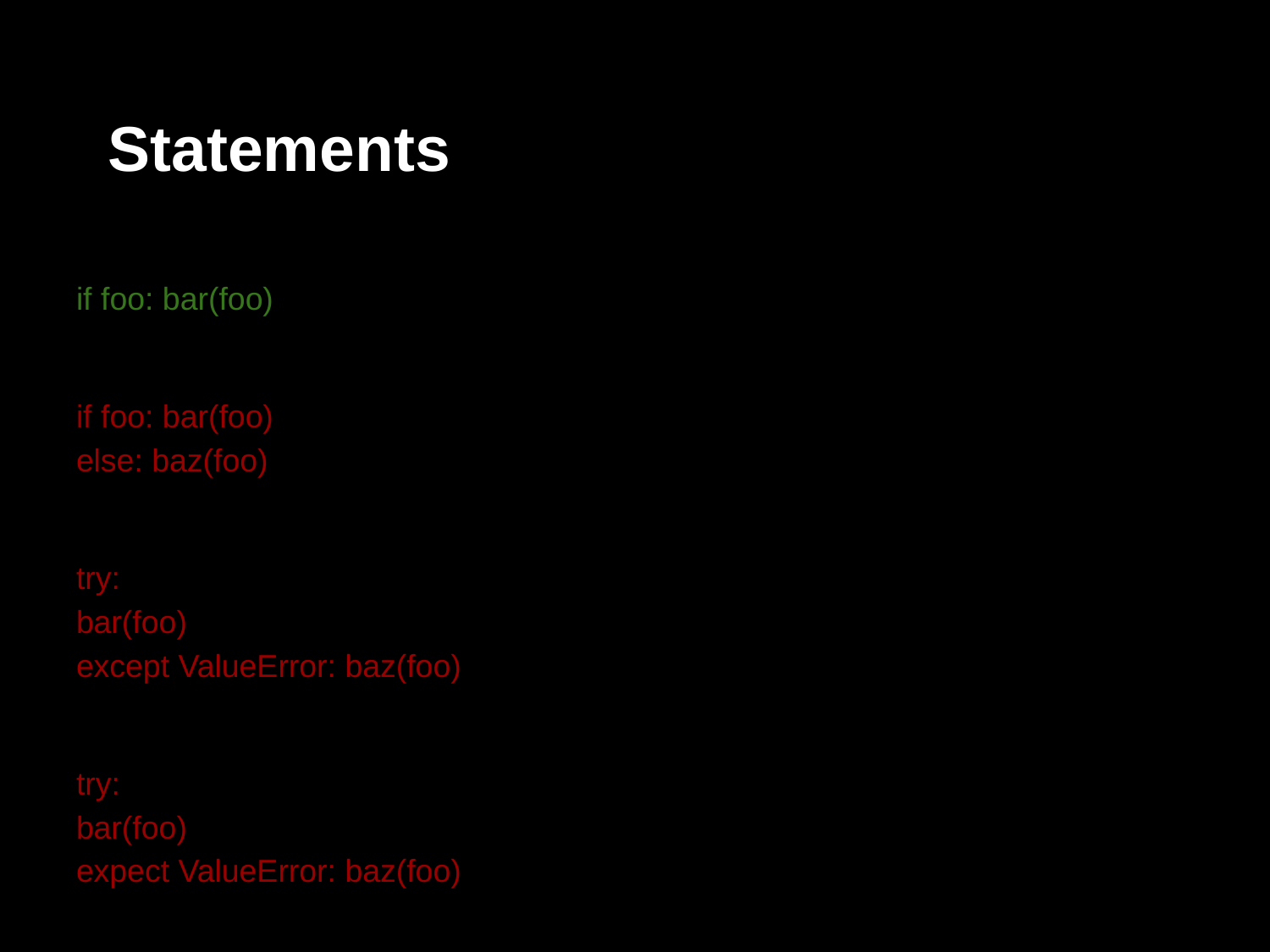

# Statements

if foo: bar(foo)

if foo: bar(foo)
else: baz(foo)

try:
bar(foo)
except ValueError: baz(foo)

try:
bar(foo)
expect ValueError: baz(foo)

一行只能用在很簡單的if上